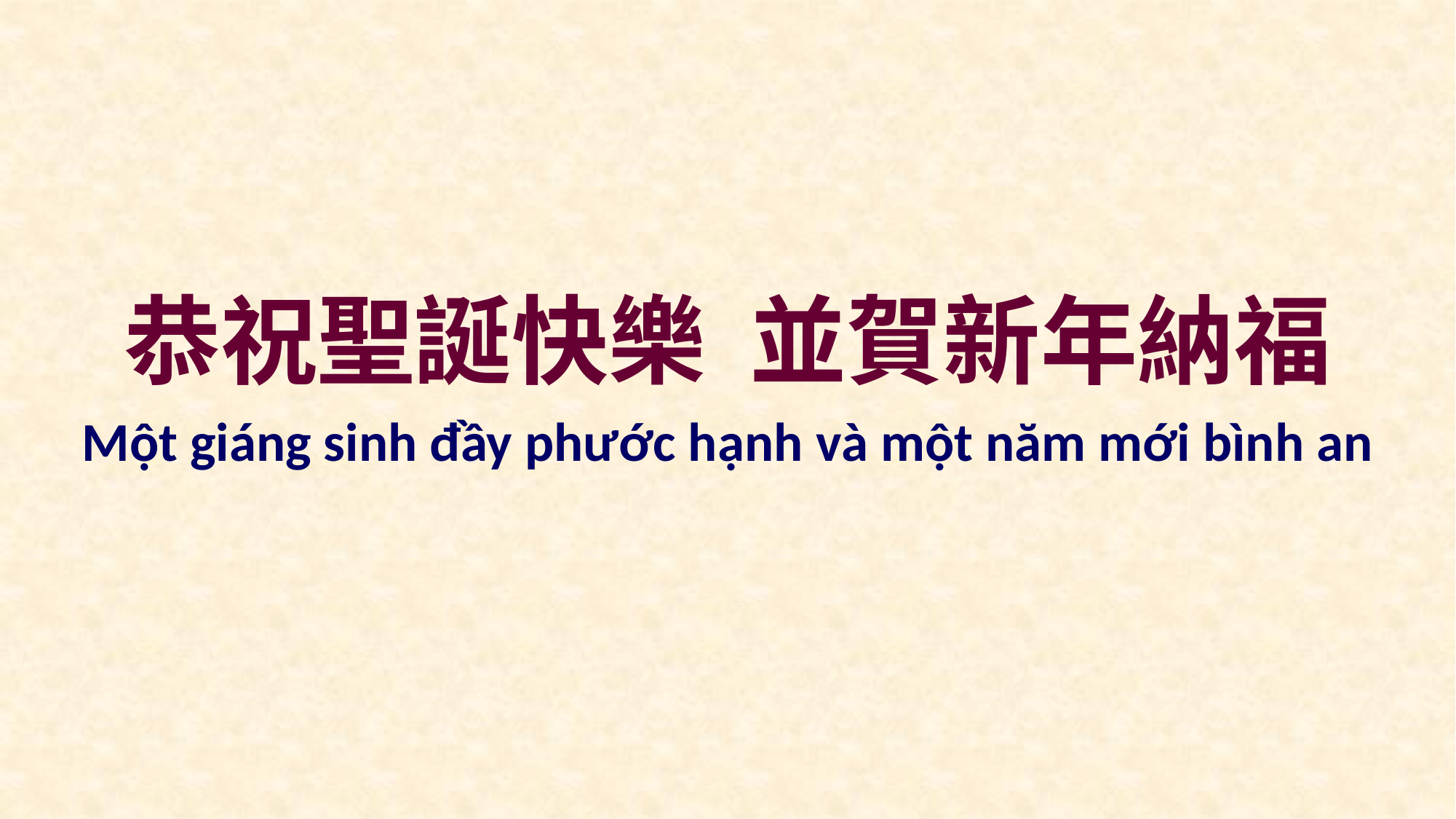

恭祝聖誕快樂  並賀新年納福
Một giáng sinh đầy phước hạnh và một năm mới bình an